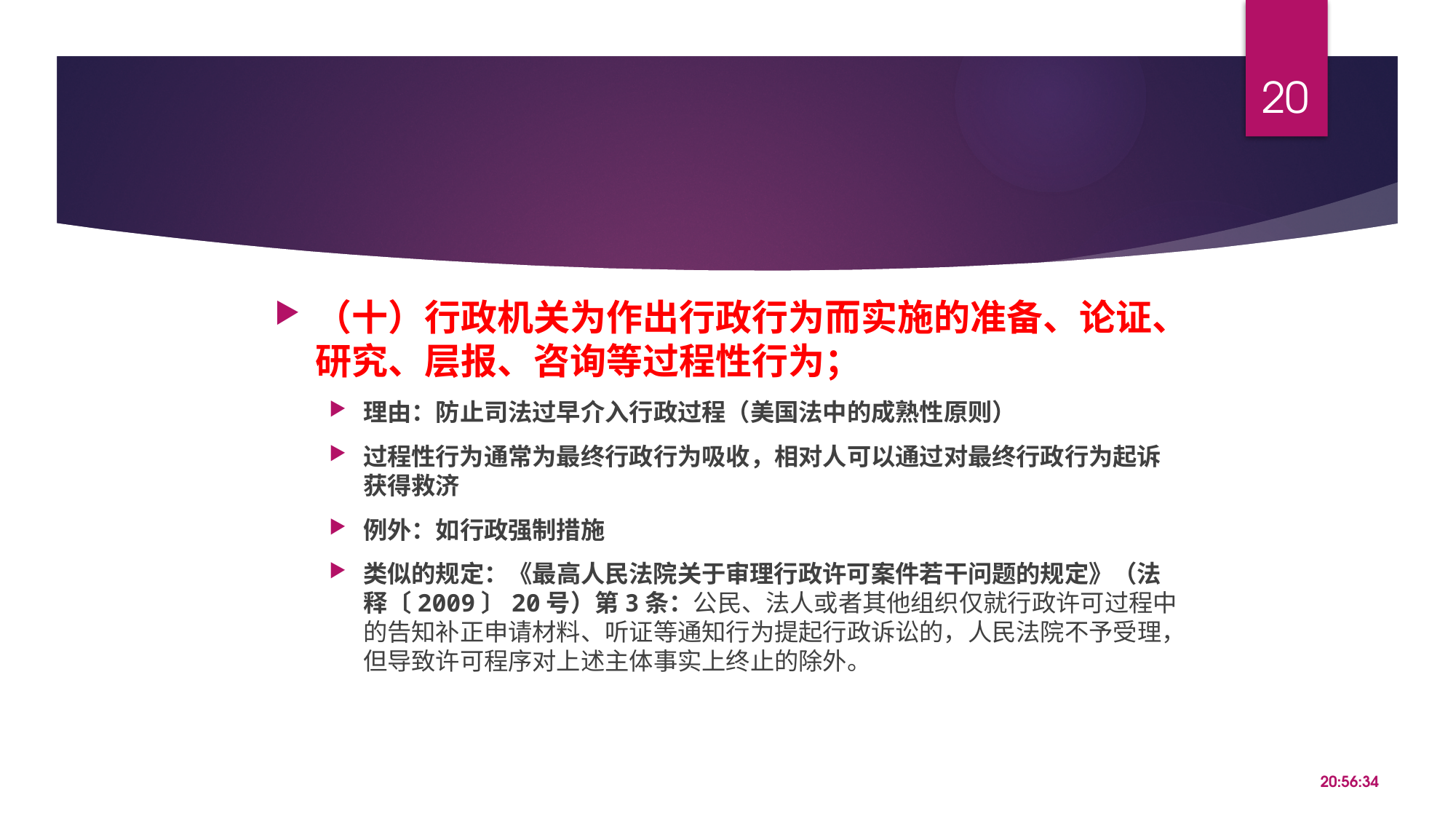

20
#
（十）行政机关为作出行政行为而实施的准备、论证、研究、层报、咨询等过程性行为；
理由：防止司法过早介入行政过程（美国法中的成熟性原则）
过程性行为通常为最终行政行为吸收，相对人可以通过对最终行政行为起诉获得救济
例外：如行政强制措施
类似的规定：《最高人民法院关于审理行政许可案件若干问题的规定》（法释〔2009〕20号）第3条：公民、法人或者其他组织仅就行政许可过程中的告知补正申请材料、听证等通知行为提起行政诉讼的，人民法院不予受理，但导致许可程序对上述主体事实上终止的除外。

20:56:34